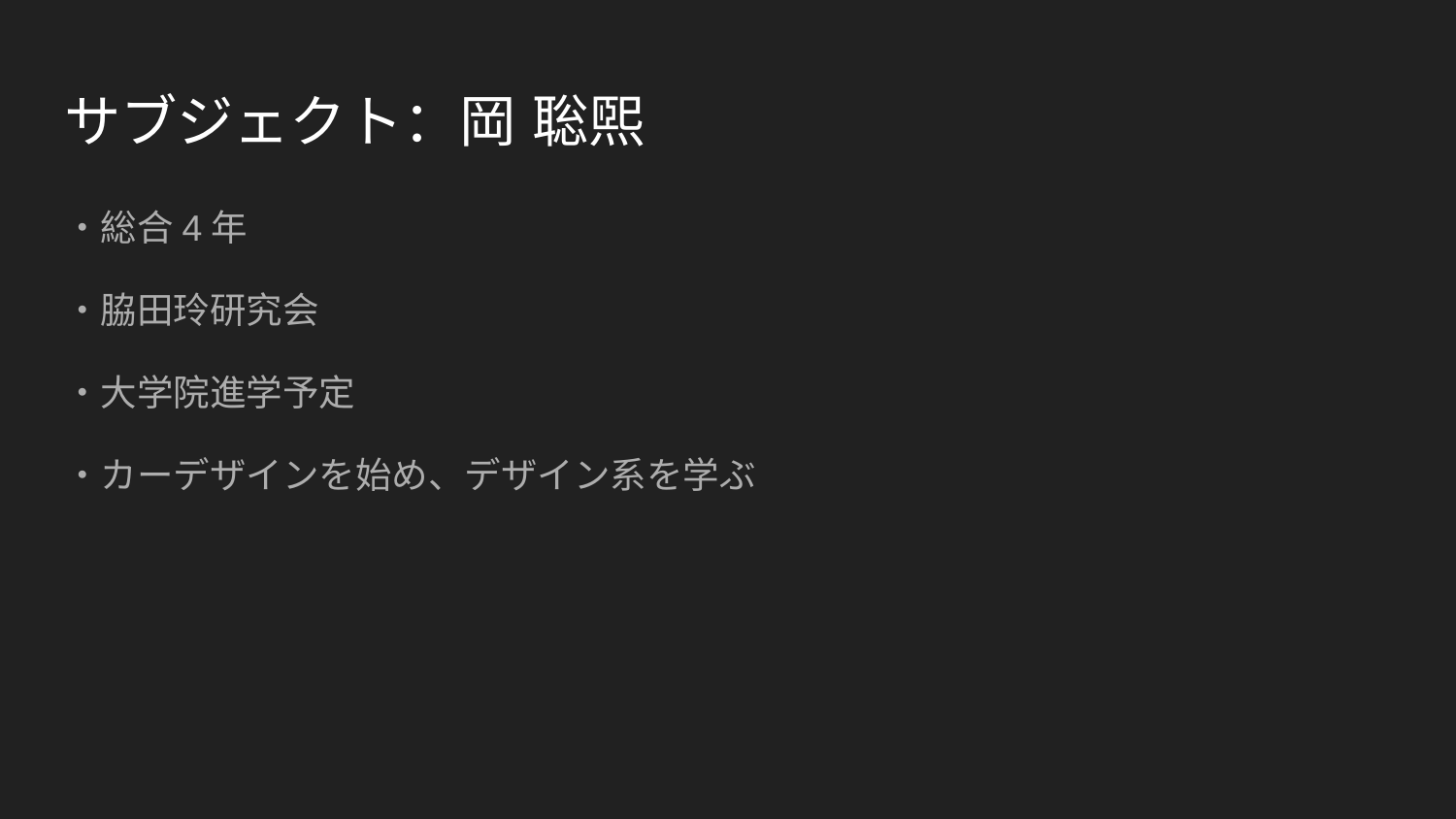

# サブジェクト：岡 聡煕
・総合4年
・脇田玲研究会
・大学院進学予定
・カーデザインを始め、デザイン系を学ぶ